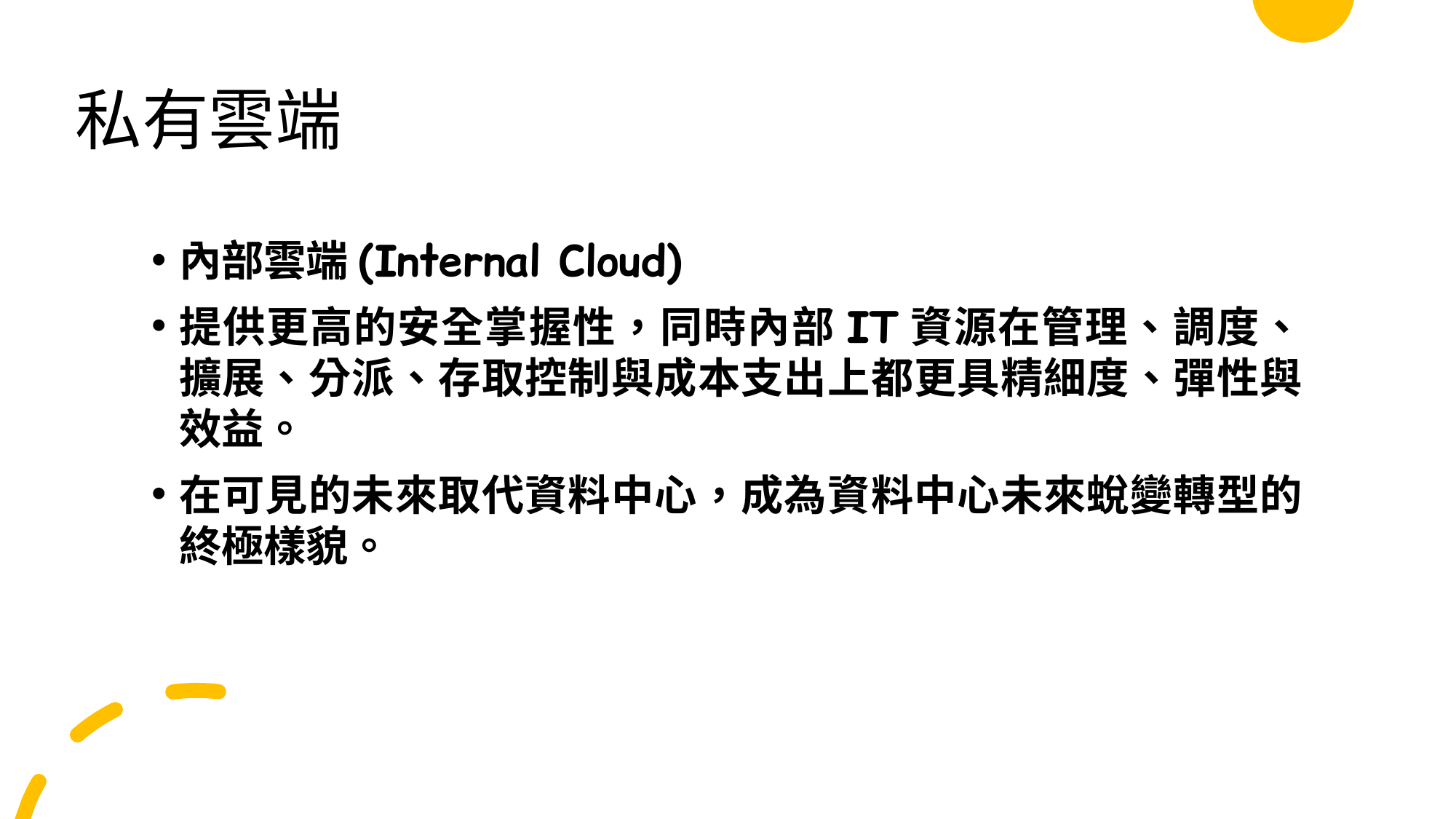

# 私有雲端
內部雲端(Internal Cloud)
提供更高的安全掌握性，同時內部IT資源在管理、調度、擴展、分派、存取控制與成本支出上都更具精細度、彈性與效益。
在可見的未來取代資料中心，成為資料中心未來蛻變轉型的終極樣貌。